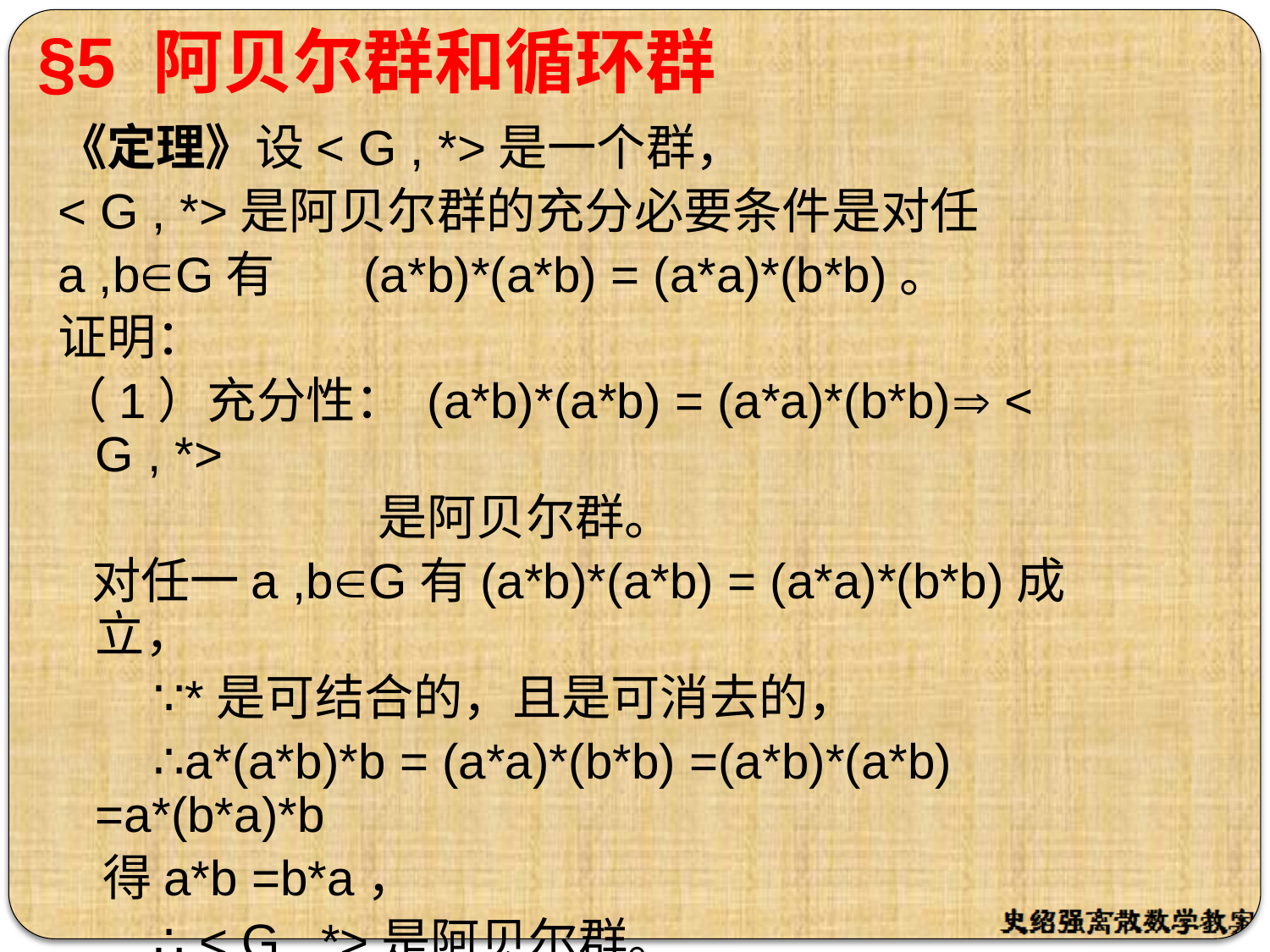

# §5 阿贝尔群和循环群
《定理》设< G , *>是一个群，
< G , *>是阿贝尔群的充分必要条件是对任
a ,b∈G有       (a*b)*(a*b) = (a*a)*(b*b)。
证明：
（1）充分性： (a*b)*(a*b) = (a*a)*(b*b)⇒ < G , *>
                            是阿贝尔群。
  对任一a ,b∈G有(a*b)*(a*b) = (a*a)*(b*b)成立，
       ∵*是可结合的，且是可消去的，
       ∴a*(a*b)*b = (a*a)*(b*b) =(a*b)*(a*b) =a*(b*a)*b
   得a*b =b*a，
       ∴ < G , *>是阿贝尔群。